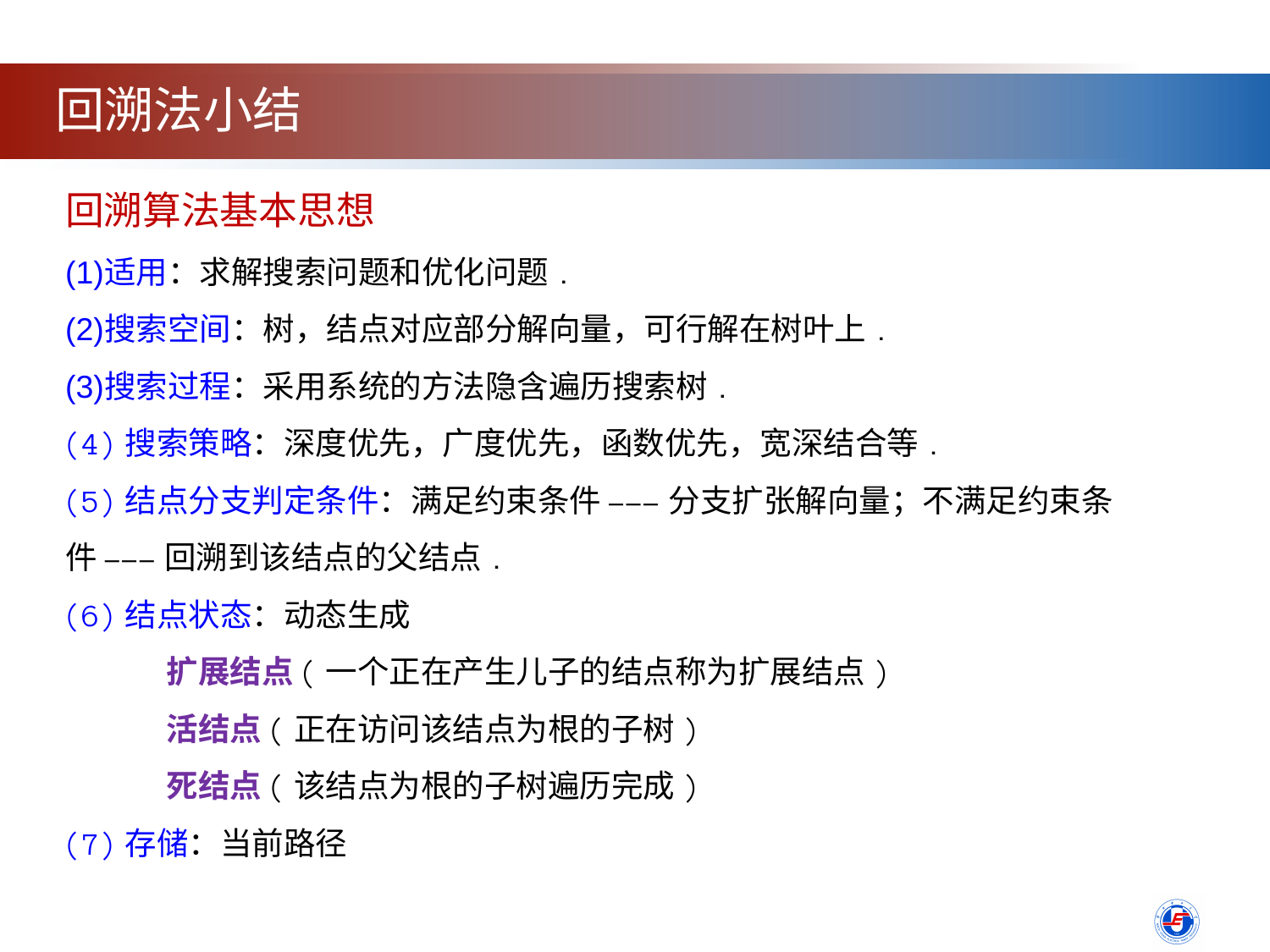

回溯法小结
回溯算法基本思想
适用：求解搜索问题和优化问题.
搜索空间：树，结点对应部分解向量，可行解在树叶上.
搜索过程：采用系统的方法隐含遍历搜索树.
(4)搜索策略：深度优先，广度优先，函数优先，宽深结合等.
(5)结点分支判定条件：满足约束条件---分支扩张解向量；不满足约束条件---回溯到该结点的父结点.
(6)结点状态：动态生成
             扩展结点(一个正在产生儿子的结点称为扩展结点)
             活结点(正在访问该结点为根的子树)
             死结点(该结点为根的子树遍历完成)
(7)存储：当前路径